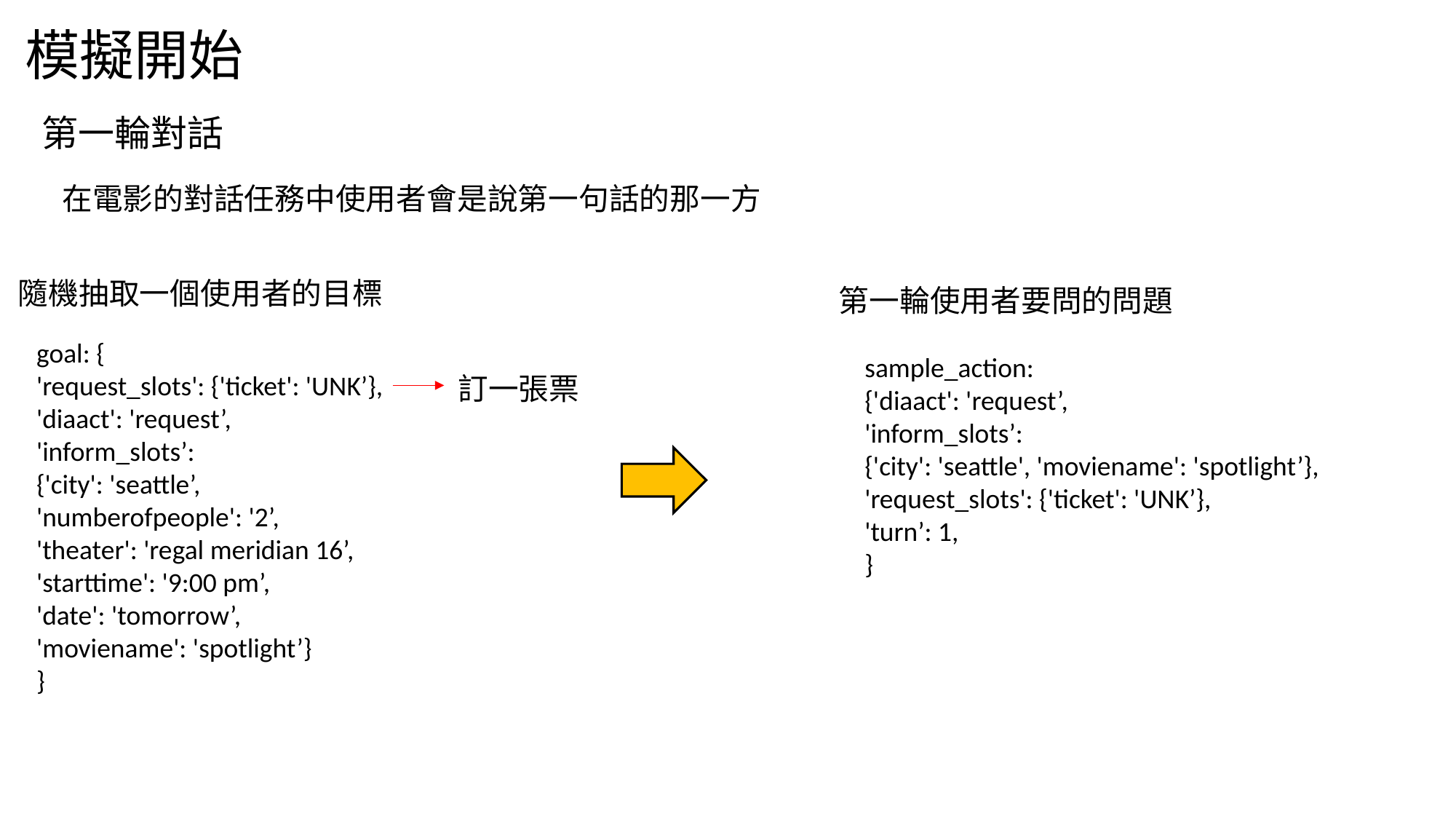

模擬開始
第一輪對話
在電影的對話任務中使用者會是說第一句話的那一方
隨機抽取一個使用者的目標
第一輪使用者要問的問題
goal: {
'request_slots': {'ticket': 'UNK’},
'diaact': 'request’,
'inform_slots’:
{'city': 'seattle’,
'numberofpeople': '2’,
'theater': 'regal meridian 16’,
'starttime': '9:00 pm’,
'date': 'tomorrow’,
'moviename': 'spotlight’}
}
sample_action:
{'diaact': 'request’,
'inform_slots’:
{'city': 'seattle', 'moviename': 'spotlight’},
'request_slots': {'ticket': 'UNK’},
'turn’: 1,
}
訂一張票